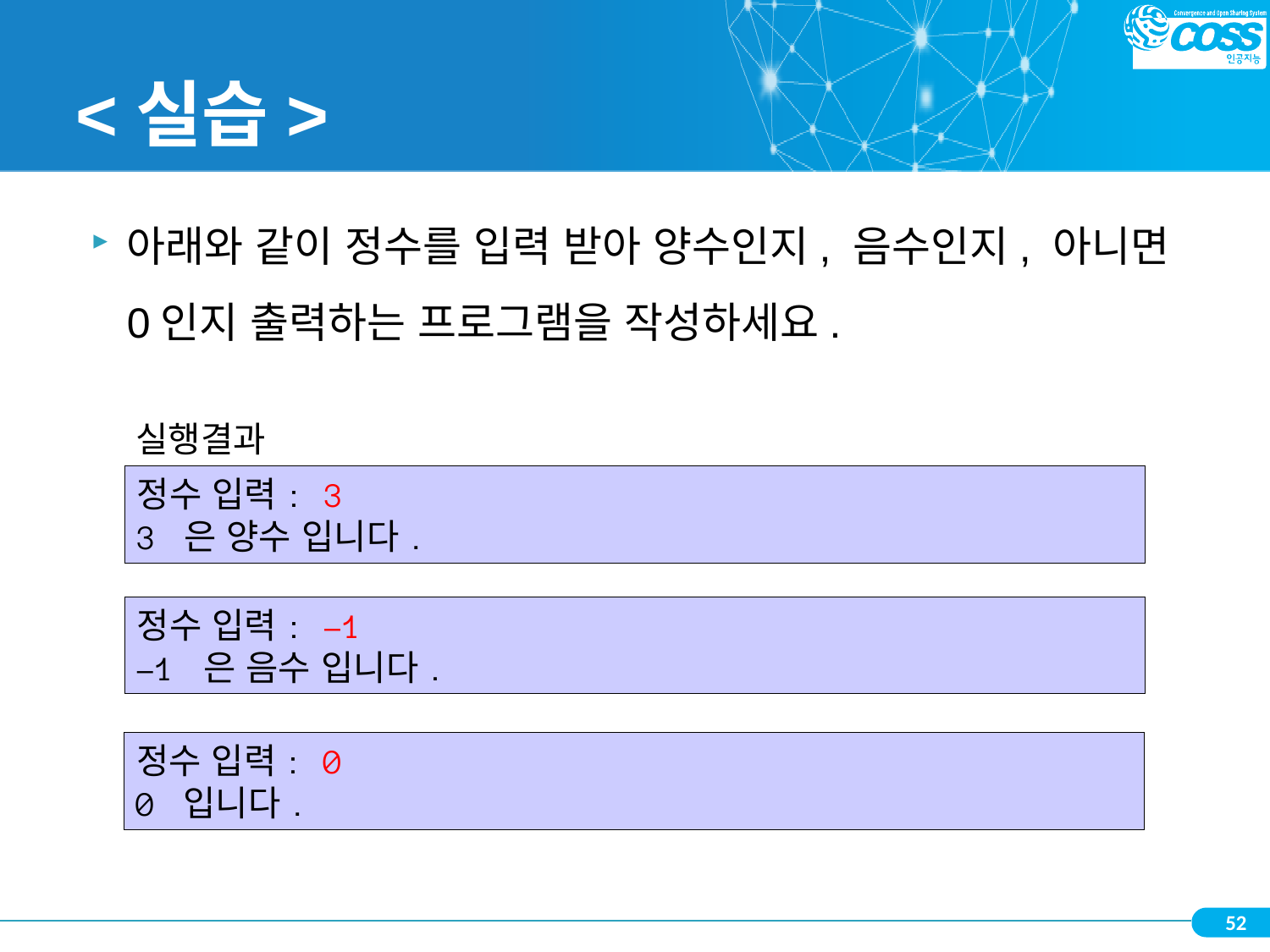

# <실습>
아래와 같이 정수를 입력 받아 양수인지, 음수인지, 아니면 0인지 출력하는 프로그램을 작성하세요.
실행결과
정수 입력: 3
3 은 양수 입니다.
정수 입력: -1
-1 은 음수 입니다.
정수 입력: 0
0 입니다.